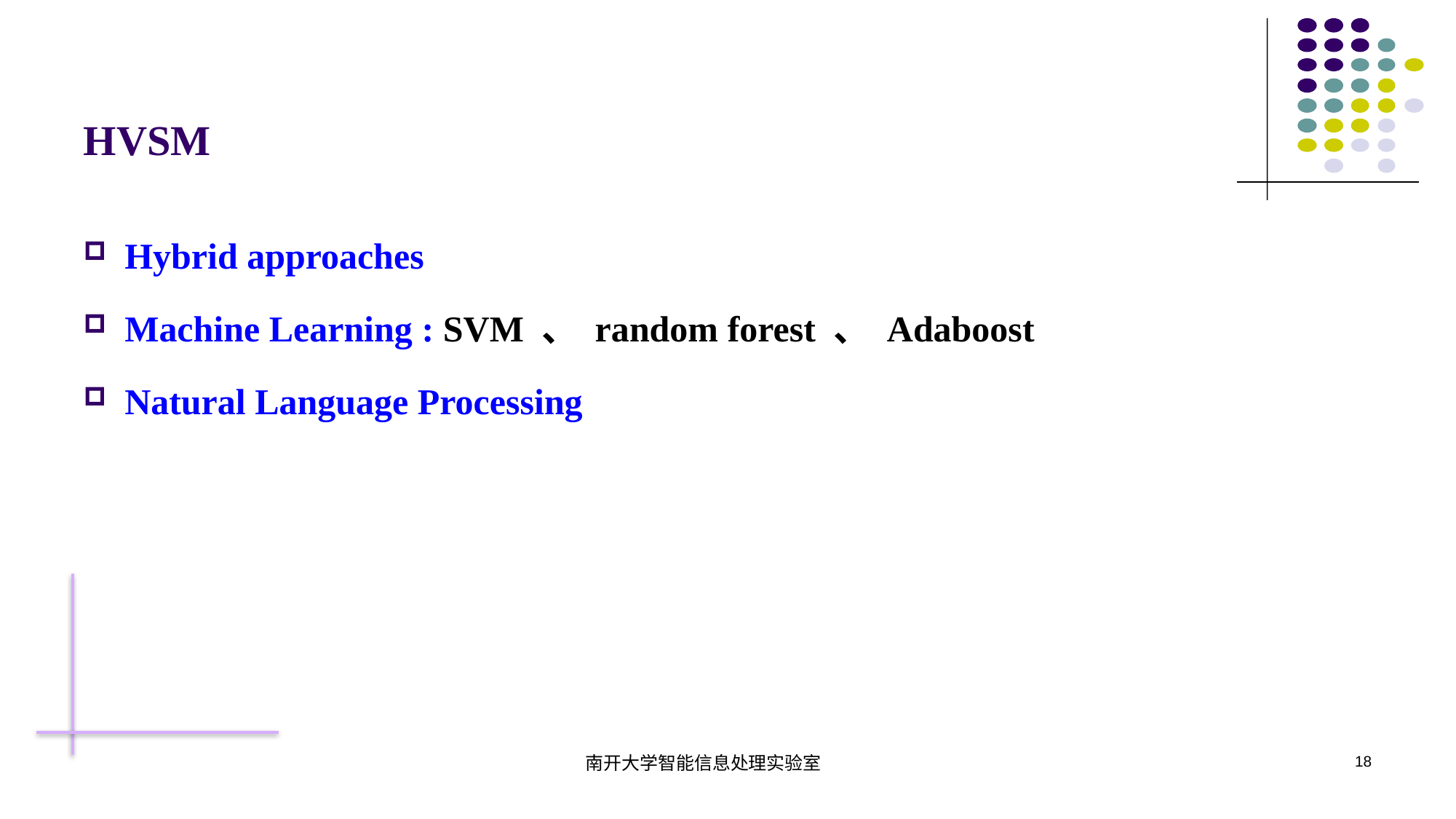

# HVSM
Hybrid approaches
Machine Learning : SVM 、 random forest 、 Adaboost
Natural Language Processing
南开大学智能信息处理实验室
18